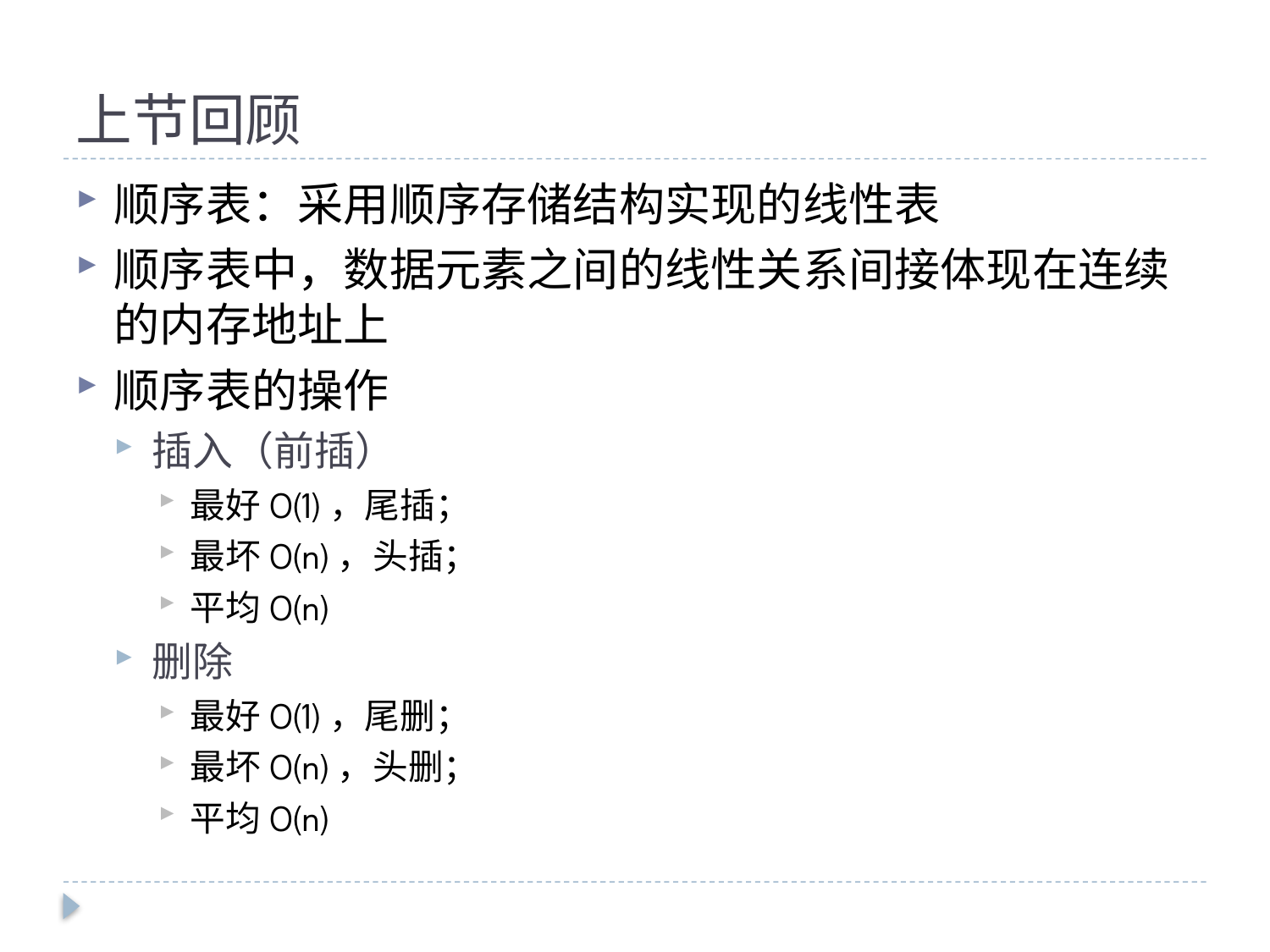

# 上节回顾
顺序表：采用顺序存储结构实现的线性表
顺序表中，数据元素之间的线性关系间接体现在连续的内存地址上
顺序表的操作
插入（前插）
最好O(1)，尾插；
最坏O(n)，头插；
平均O(n)
删除
最好O(1)，尾删；
最坏O(n)，头删；
平均O(n)